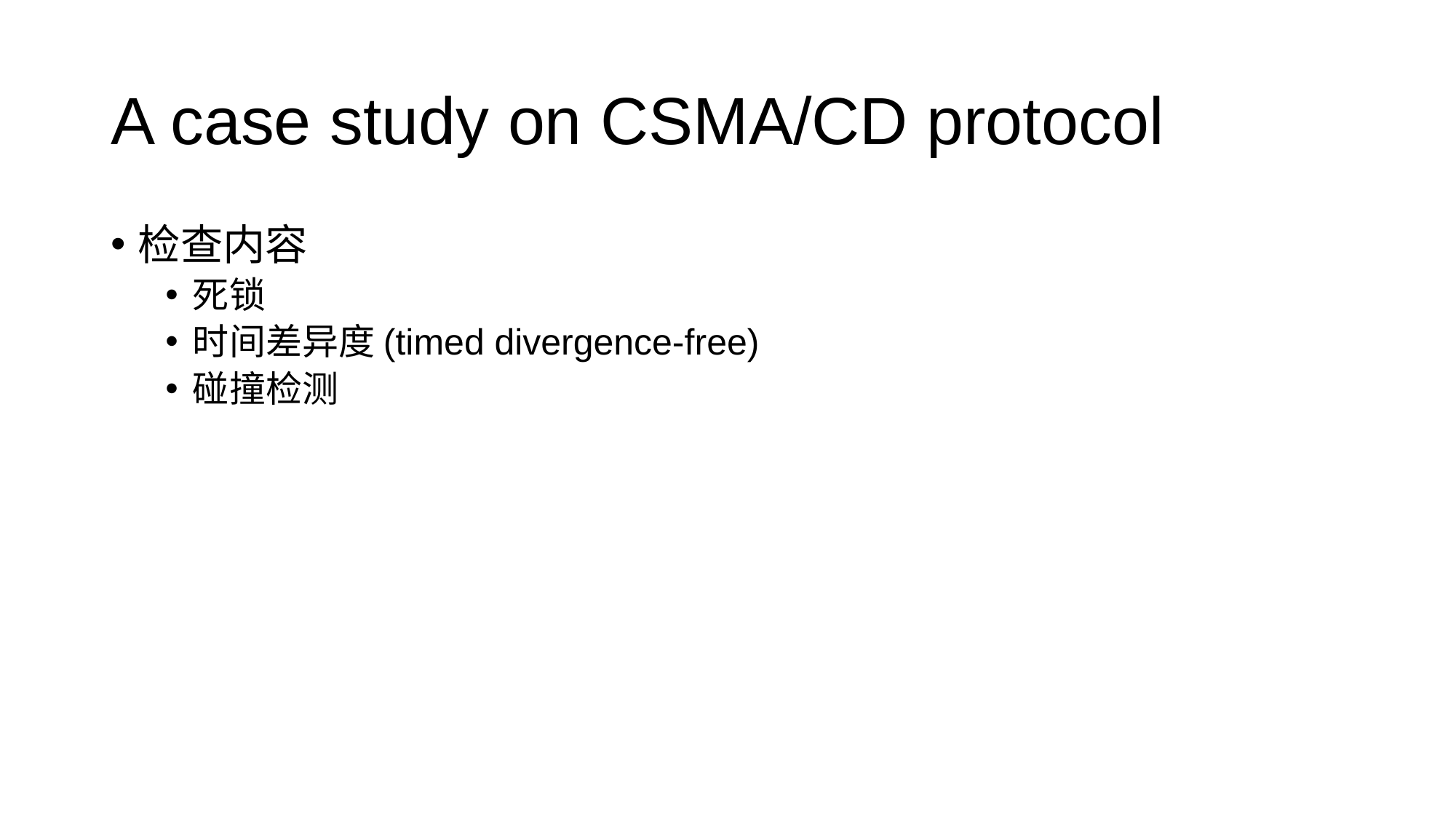

# A case study on CSMA/CD protocol
检查内容
死锁
时间差异度(timed divergence-free)
碰撞检测